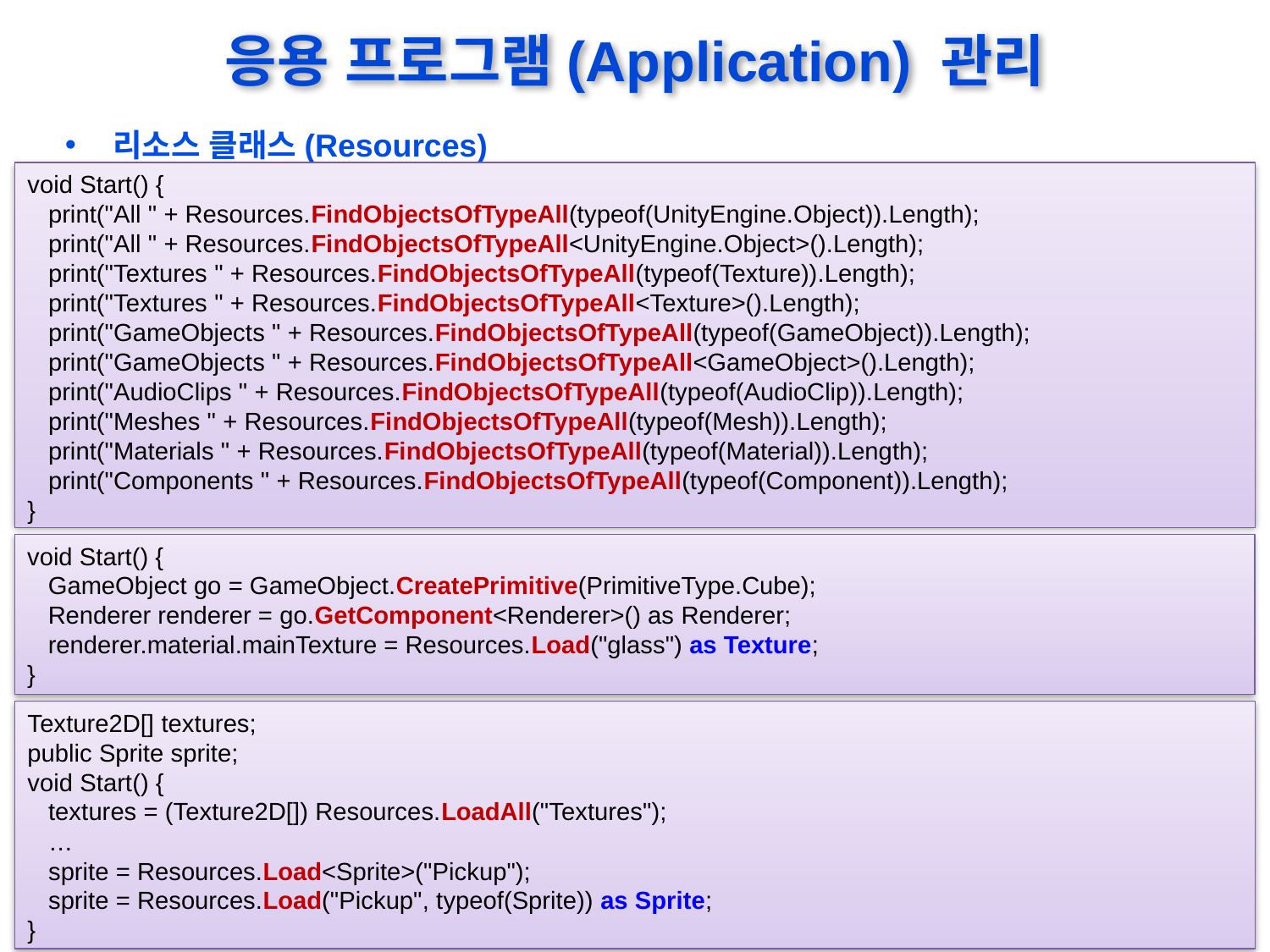

# 응용 프로그램(Application) 관리
리소스 클래스(Resources)

void Start() {
   print("All " + Resources.FindObjectsOfTypeAll(typeof(UnityEngine.Object)).Length);
   print("All " + Resources.FindObjectsOfTypeAll<UnityEngine.Object>().Length);
   print("Textures " + Resources.FindObjectsOfTypeAll(typeof(Texture)).Length);
   print("Textures " + Resources.FindObjectsOfTypeAll<Texture>().Length);
   print("GameObjects " + Resources.FindObjectsOfTypeAll(typeof(GameObject)).Length);
   print("GameObjects " + Resources.FindObjectsOfTypeAll<GameObject>().Length);
   print("AudioClips " + Resources.FindObjectsOfTypeAll(typeof(AudioClip)).Length);
   print("Meshes " + Resources.FindObjectsOfTypeAll(typeof(Mesh)).Length);
   print("Materials " + Resources.FindObjectsOfTypeAll(typeof(Material)).Length);
   print("Components " + Resources.FindObjectsOfTypeAll(typeof(Component)).Length);
}
void Start() {
   GameObject go = GameObject.CreatePrimitive(PrimitiveType.Cube);
   Renderer renderer = go.GetComponent<Renderer>() as Renderer;
   renderer.material.mainTexture = Resources.Load("glass") as Texture;
}
Texture2D[] textures;
public Sprite sprite;
void Start() {
   textures = (Texture2D[]) Resources.LoadAll("Textures");
   …
   sprite = Resources.Load<Sprite>("Pickup");
   sprite = Resources.Load("Pickup", typeof(Sprite)) as Sprite;
}